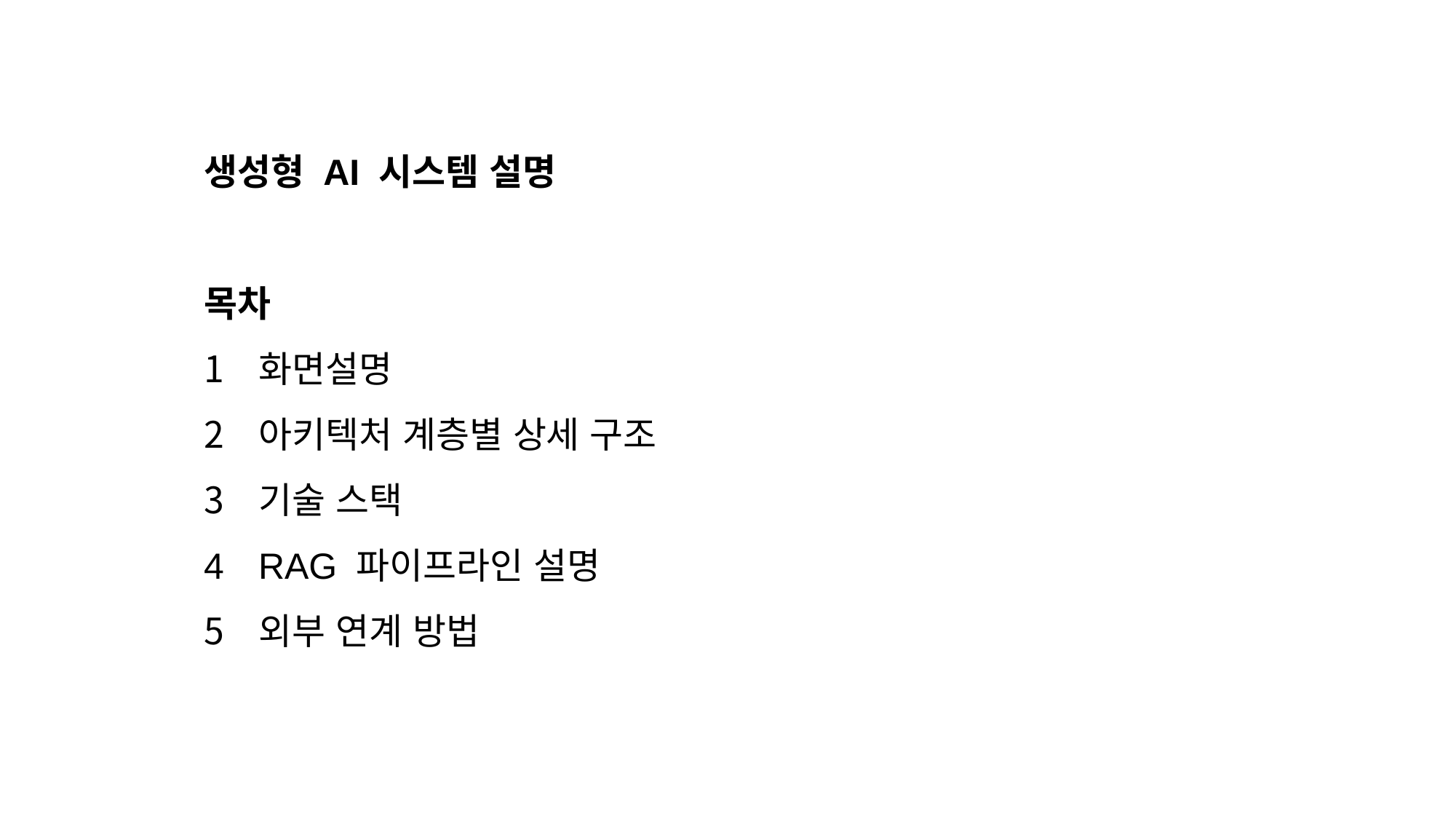

생성형 AI 시스템 설명

목차
화면설명
아키텍처 계층별 상세 구조
기술 스택
RAG 파이프라인 설명
외부 연계 방법